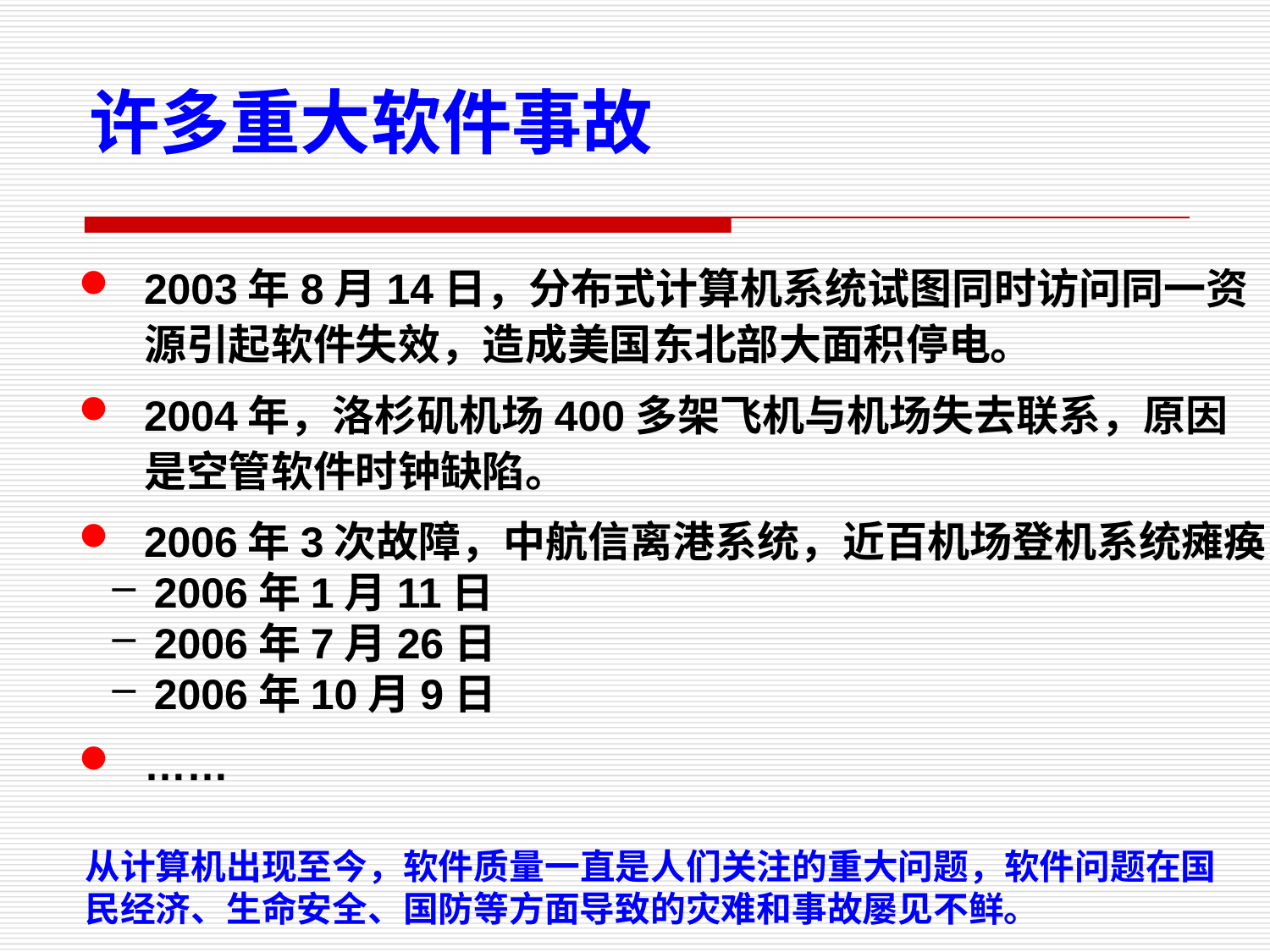

许多重大软件事故
2003年8月14日，分布式计算机系统试图同时访问同一资源引起软件失效，造成美国东北部大面积停电。
2004年，洛杉矶机场400多架飞机与机场失去联系，原因是空管软件时钟缺陷。
2006年3次故障，中航信离港系统，近百机场登机系统瘫痪
 2006年1月11日
 2006年7月26日
 2006年10月9日
……
从计算机出现至今，软件质量一直是人们关注的重大问题，软件问题在国民经济、生命安全、国防等方面导致的灾难和事故屡见不鲜。